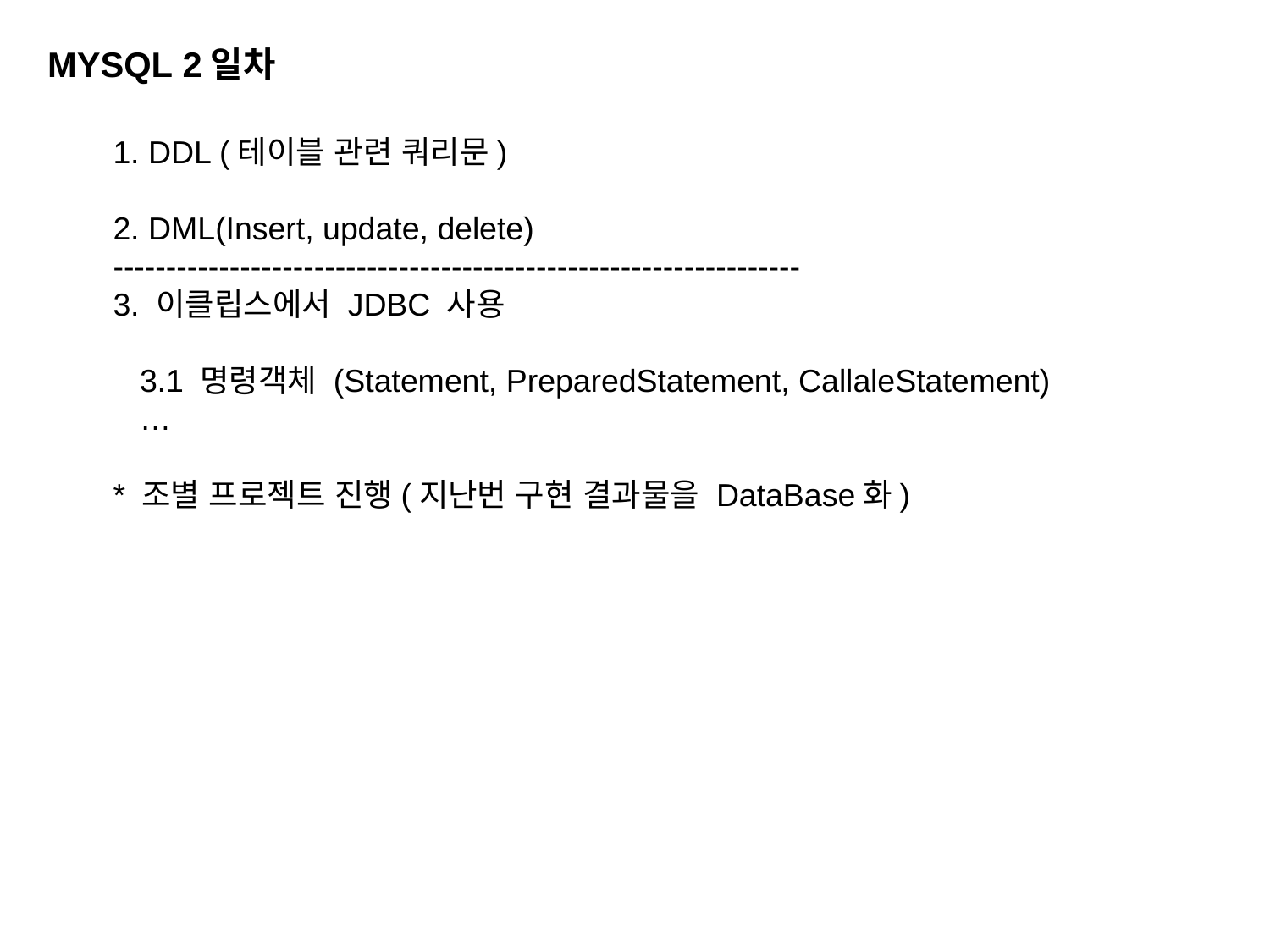

MYSQL 2일차
1. DDL (테이블 관련 쿼리문)

2. DML(Insert, update, delete)
-----------------------------------------------------------------
3. 이클립스에서 JDBC 사용

   3.1 명령객체 (Statement, PreparedStatement, CallaleStatement)
   …

* 조별 프로젝트 진행(지난번 구현 결과물을 DataBase화)